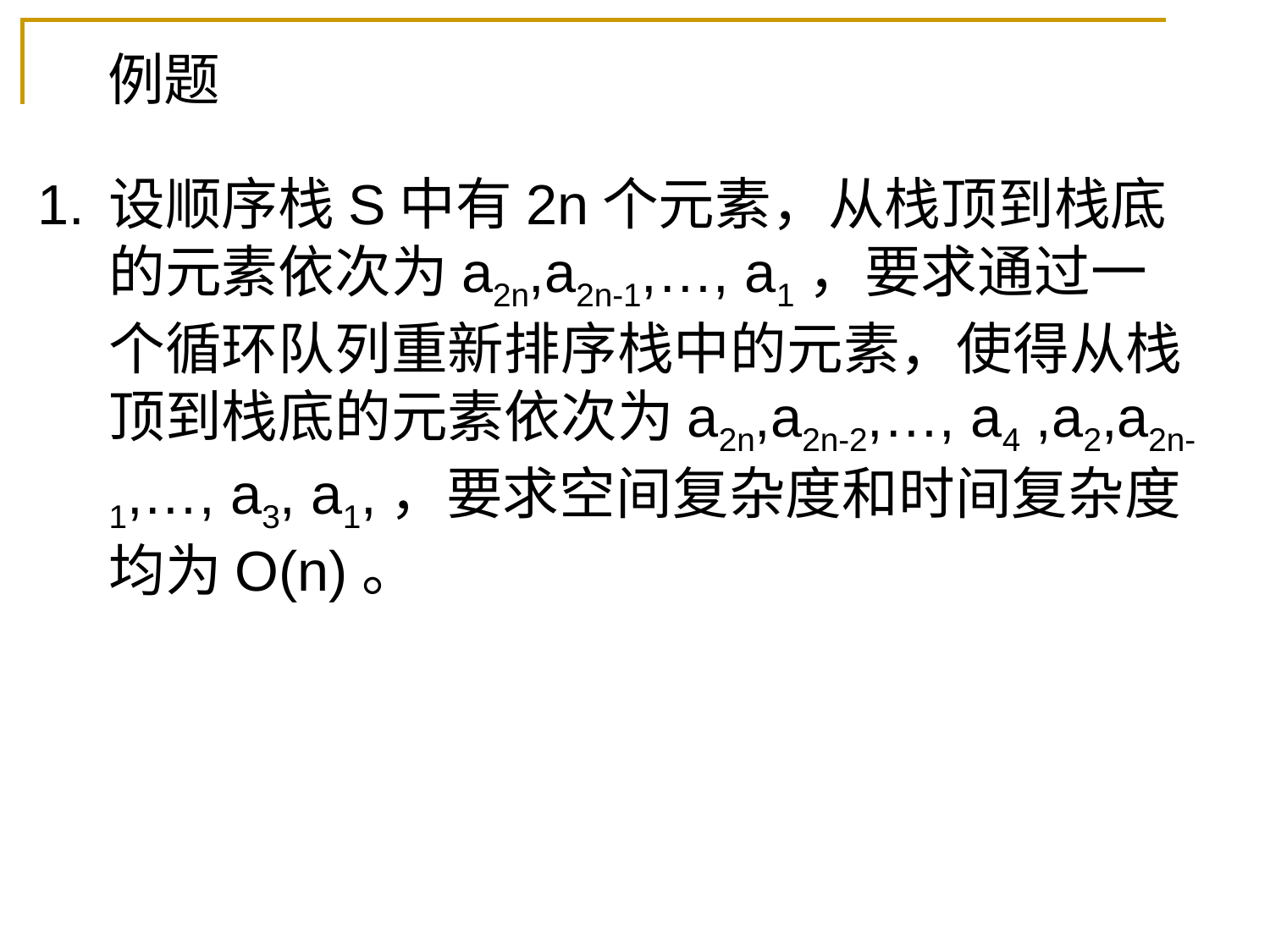

例题
设顺序栈S中有2n个元素，从栈顶到栈底的元素依次为a2n,a2n-1,…, a1，要求通过一个循环队列重新排序栈中的元素，使得从栈顶到栈底的元素依次为a2n,a2n-2,…, a4 ,a2,a2n-1,…, a3, a1,，要求空间复杂度和时间复杂度均为O(n)。